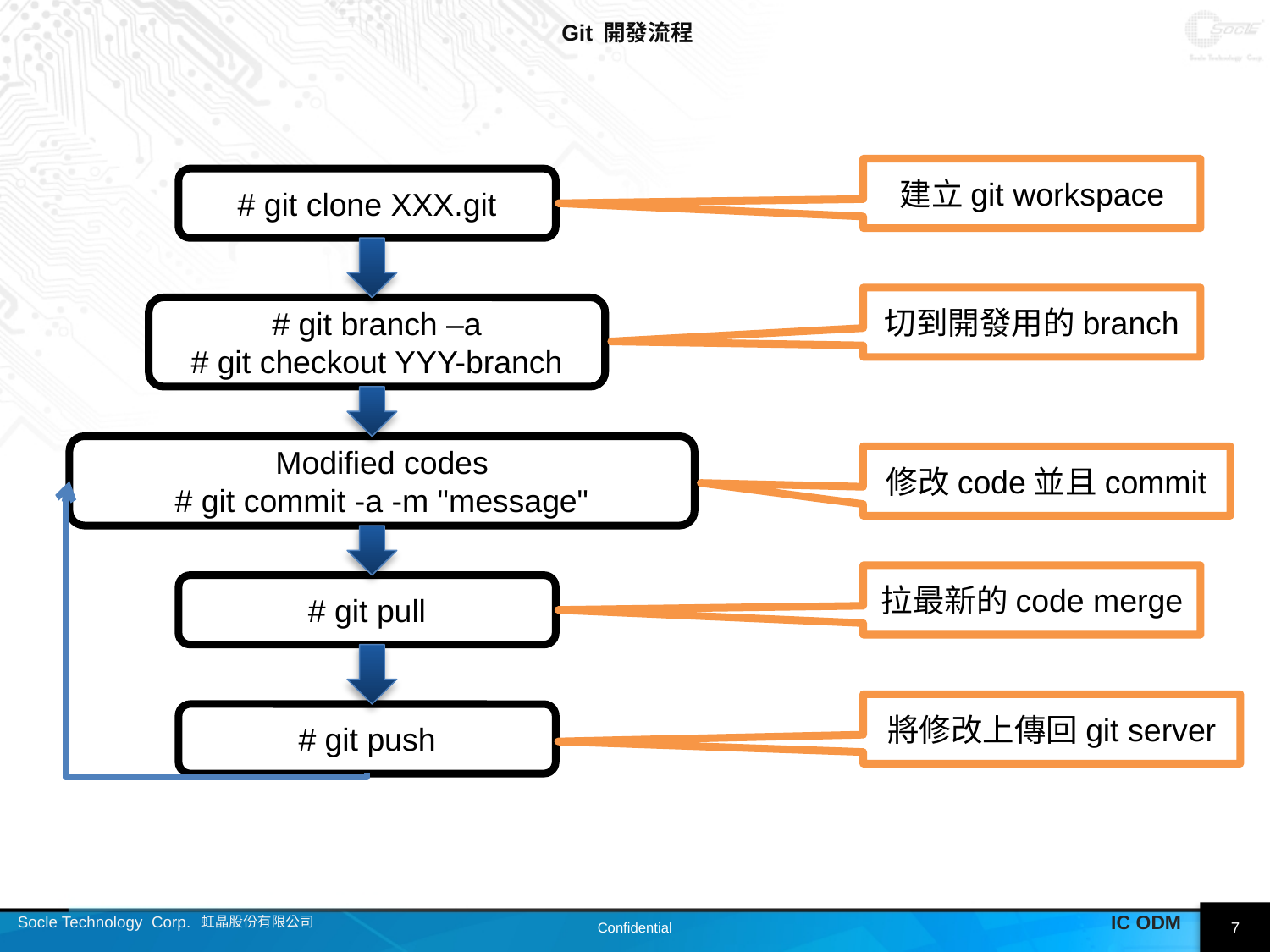

# Git 開發流程
建立git workspace
# git clone XXX.git

切到開發用的branch
# git branch –a
# git checkout YYY-branch

Modified codes
# git commit -a -m "message"
修改code並且commit

拉最新的code merge
# git pull

將修改上傳回git server
# git push